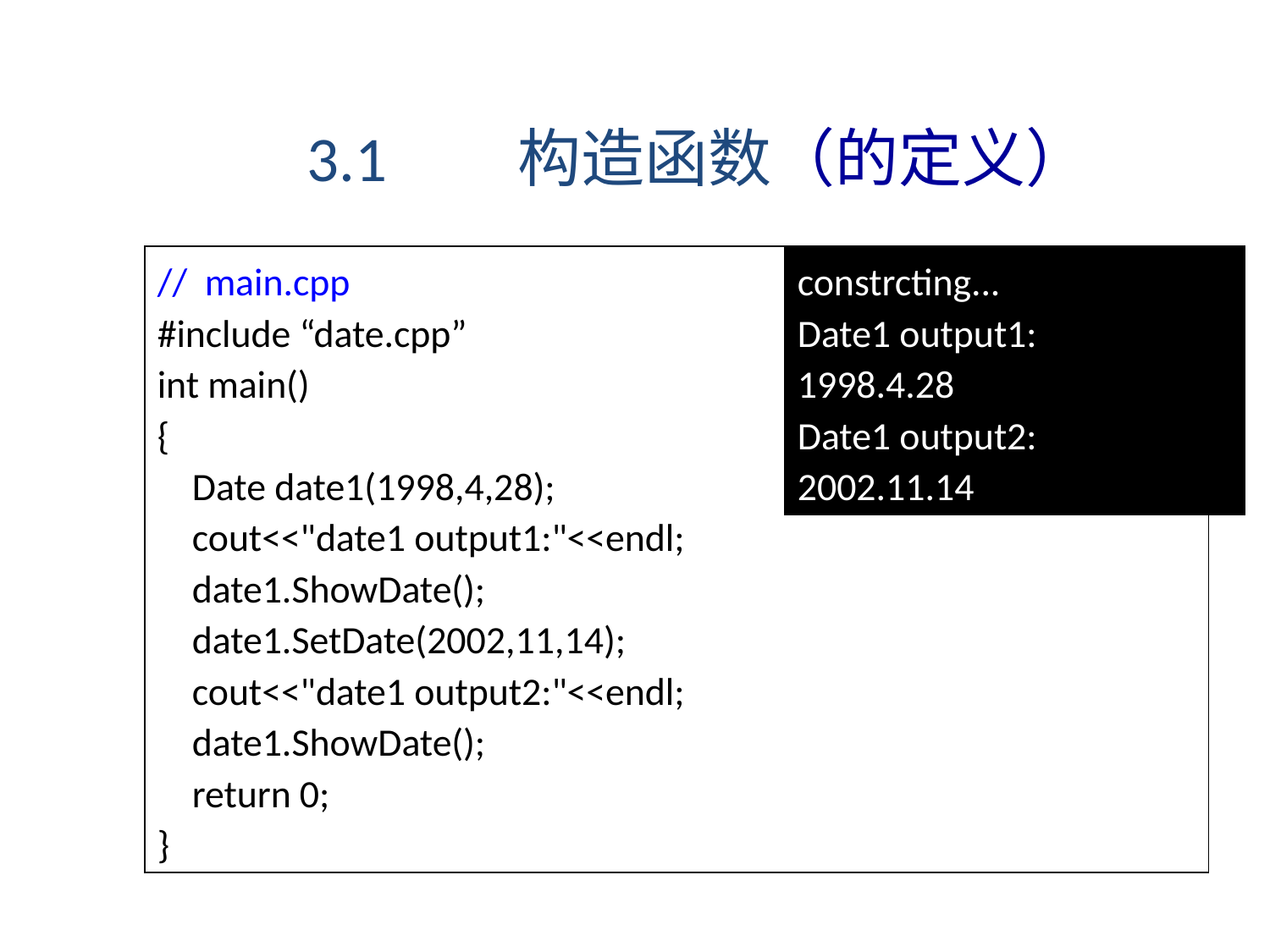

3.1        构造函数（的定义）
//  main.cpp
#include “date.cpp”
int main()
{
    Date date1(1998,4,28);
    cout<<"date1 output1:"<<endl;
    date1.ShowDate();
    date1.SetDate(2002,11,14);
    cout<<"date1 output2:"<<endl;
    date1.ShowDate();
    return 0;
}
constrcting...
Date1 output1:
1998.4.28
Date1 output2:
2002.11.14